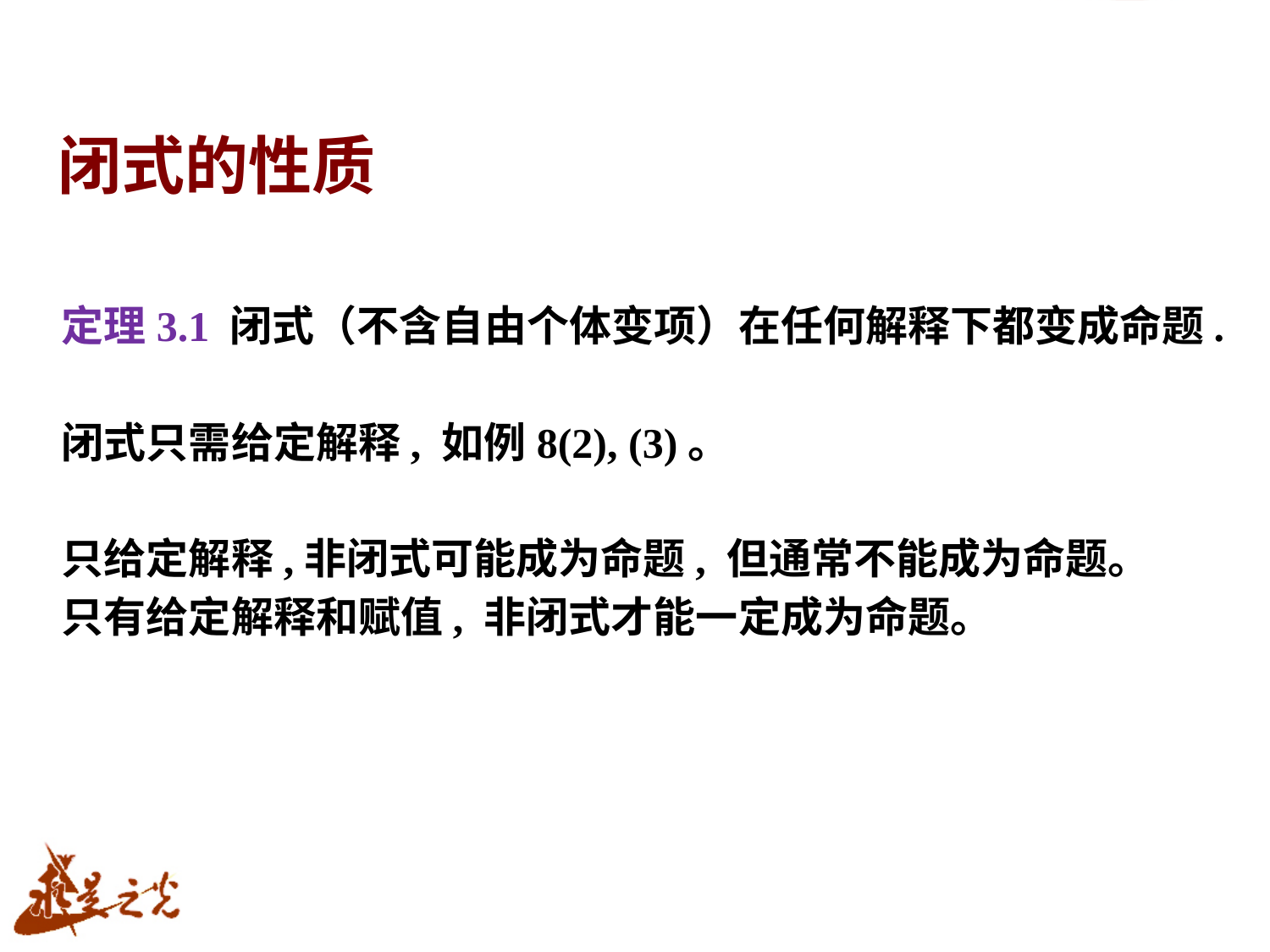

# 闭式的性质
定理3.1 闭式（不含自由个体变项）在任何解释下都变成命题.

闭式只需给定解释, 如例8(2), (3)。

只给定解释,非闭式可能成为命题, 但通常不能成为命题。
只有给定解释和赋值, 非闭式才能一定成为命题。
22